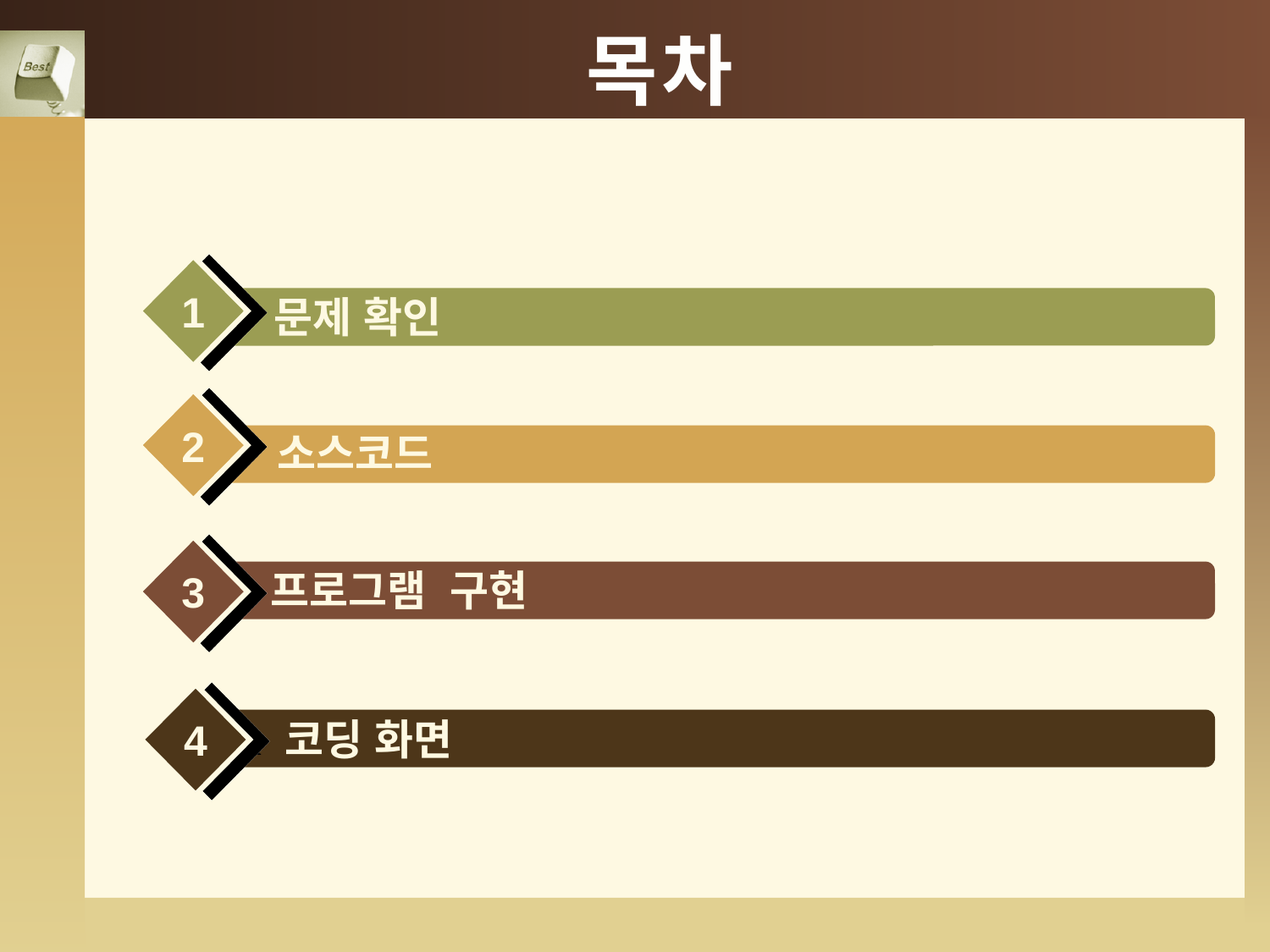

# 목차
1
문제 확인

2
소스코드

3
프로그램  구현

4

Sd  코딩 화면